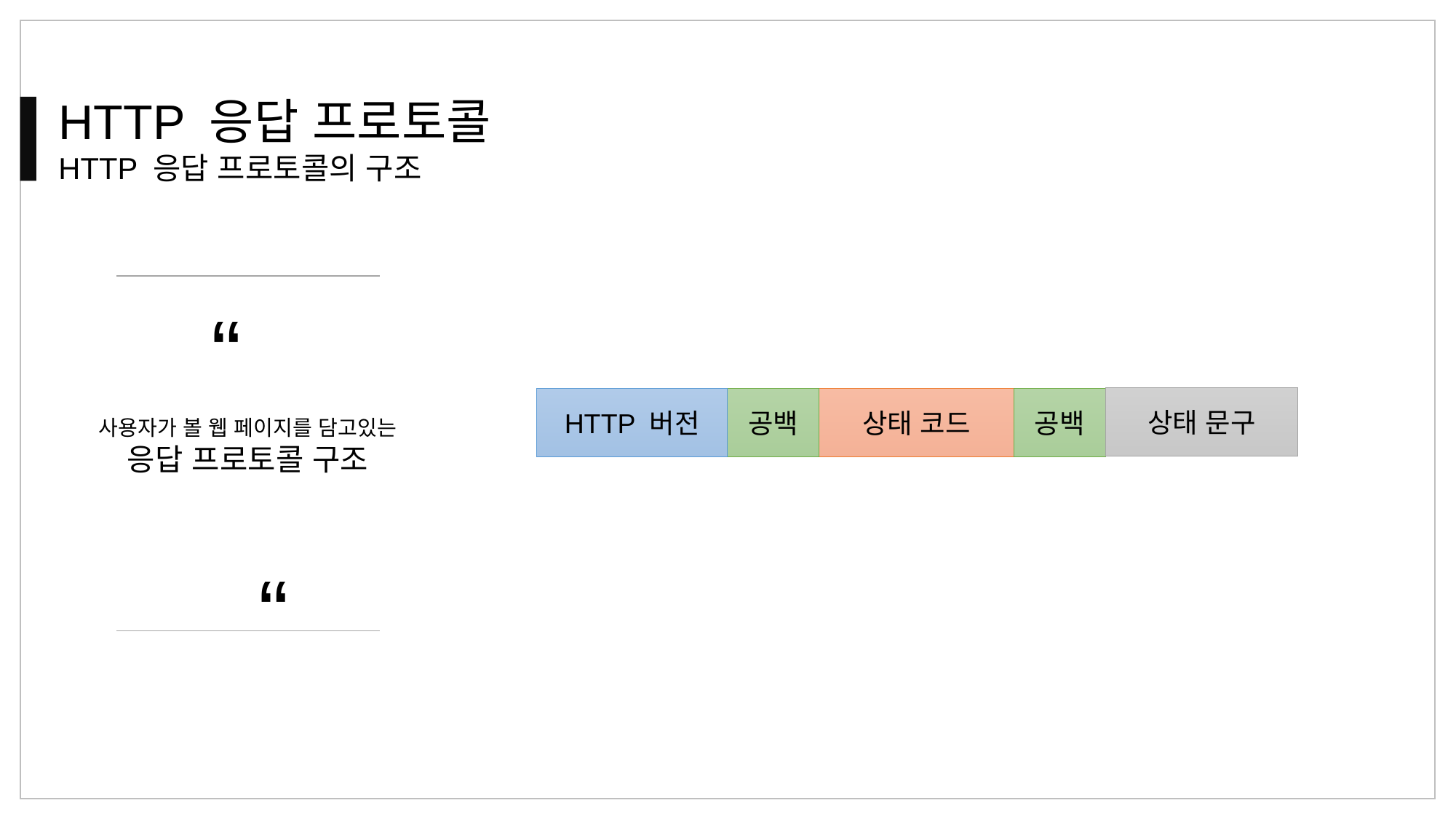

HTTP 응답 프로토콜
HTTP 응답 프로토콜의 구조

“
“

상태 문구
HTTP 버전
상태 코드
공백
공백
사용자가 볼 웹 페이지를 담고있는
응답 프로토콜 구조